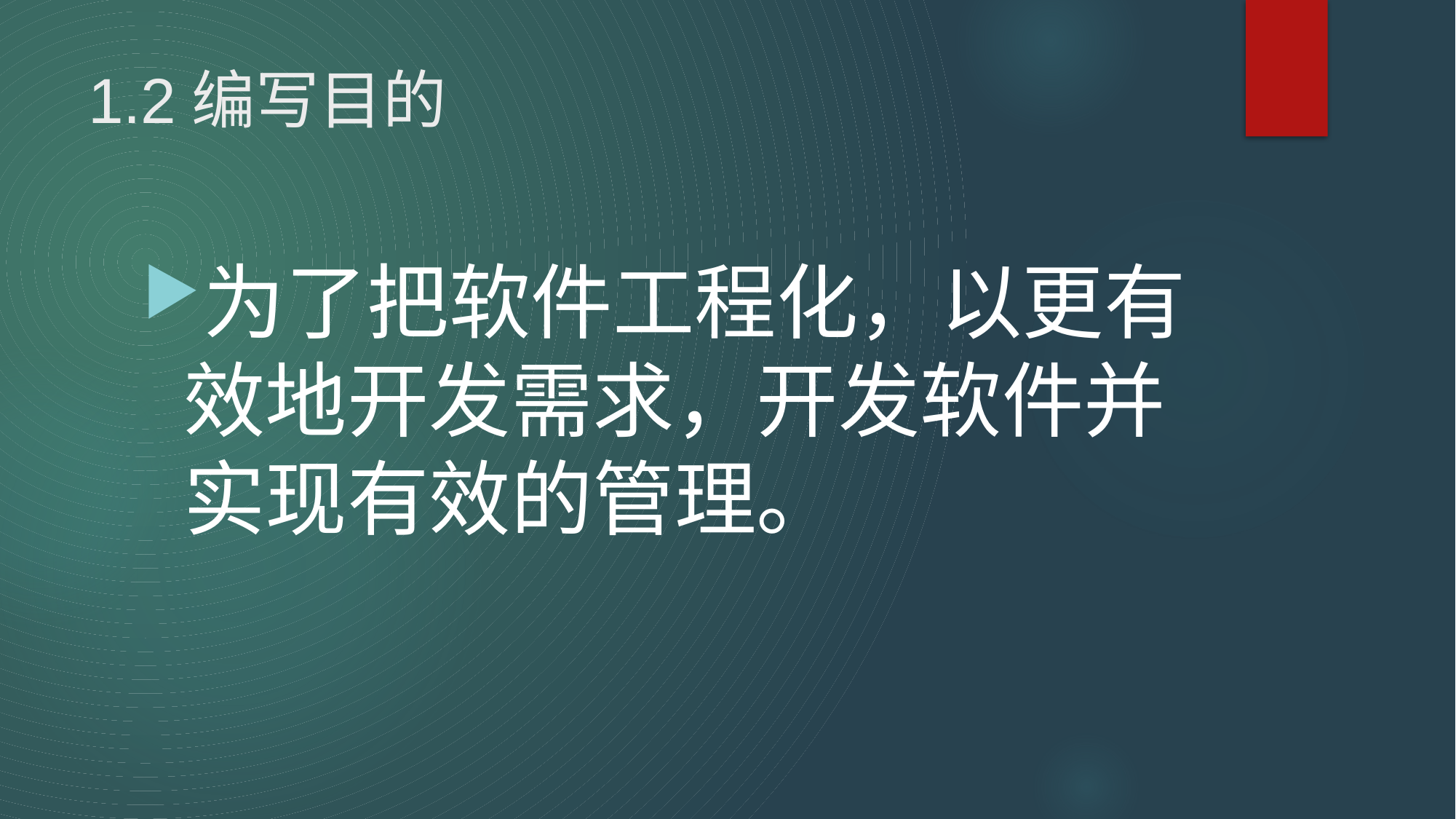

# 1.2编写目的
为了把软件工程化，以更有效地开发需求，开发软件并实现有效的管理。